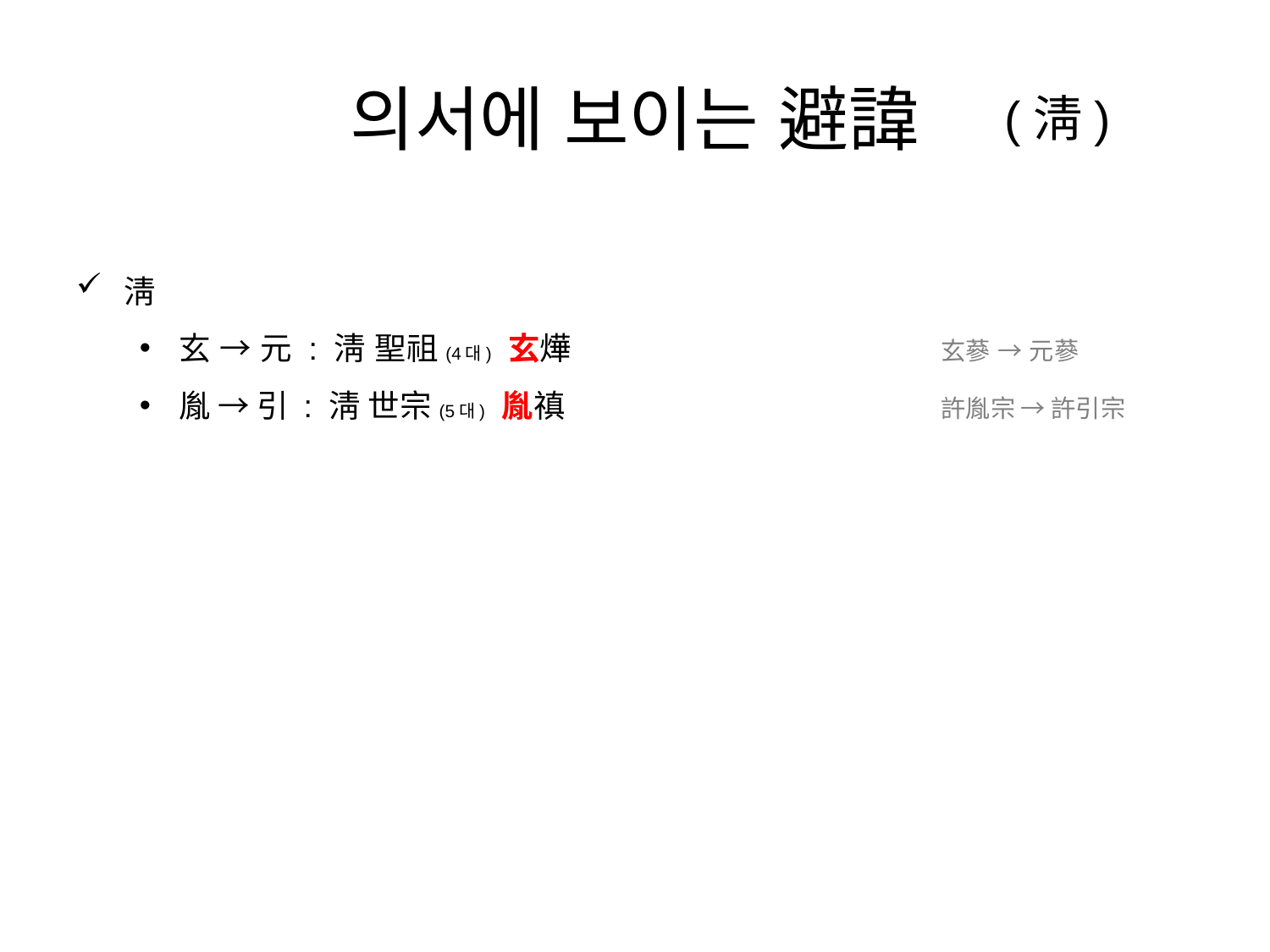

의서에 보이는 避諱
 (淸)

淸
玄 → 元 : 淸 聖祖(4대) 玄燁			玄蔘 → 元蔘
胤 → 引 : 淸 世宗(5대) 胤禛			許胤宗 → 許引宗